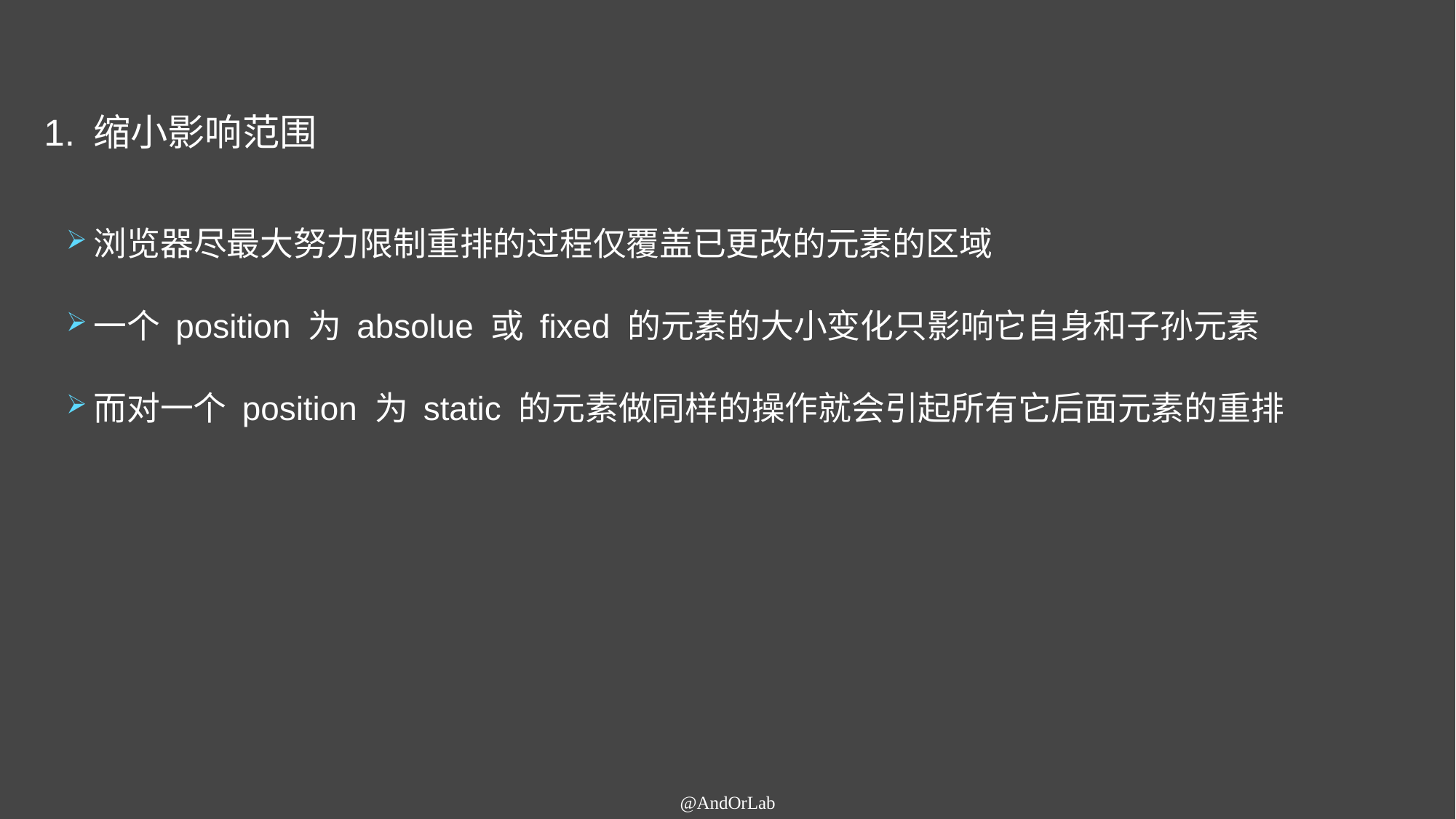

1. 缩小影响范围

浏览器尽最大努力限制重排的过程仅覆盖已更改的元素的区域

一个 position 为 absolue 或 fixed 的元素的大小变化只影响它自身和子孙元素

而对一个 position 为 static 的元素做同样的操作就会引起所有它后面元素的重排
@AndOrLab